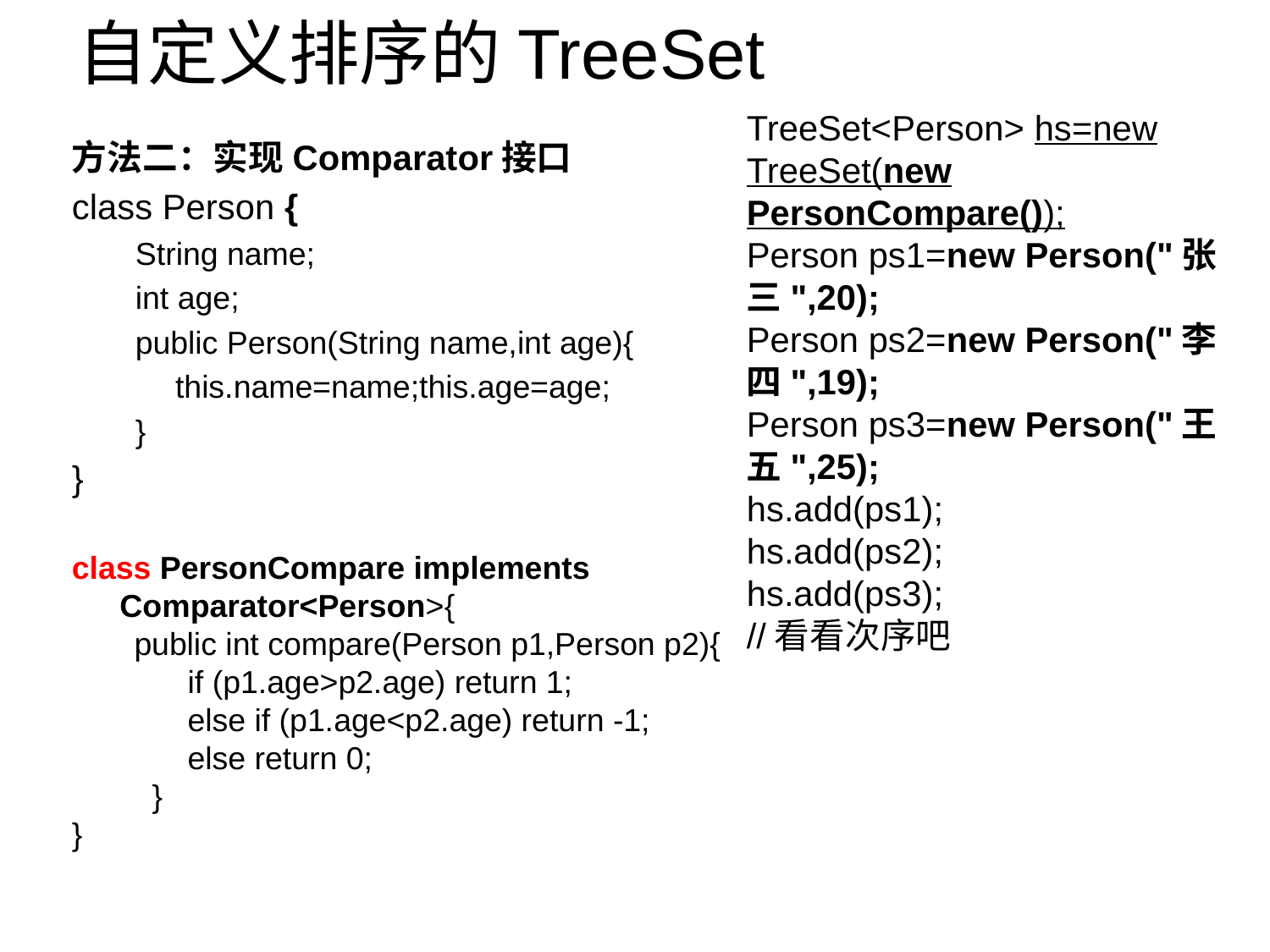

# 自定义排序的TreeSet
TreeSet<Person> hs=new TreeSet(new PersonCompare());
Person ps1=new Person("张三",20);
Person ps2=new Person("李四",19);
Person ps3=new Person("王五",25);
hs.add(ps1);
hs.add(ps2);
hs.add(ps3);
//看看次序吧
方法二：实现Comparator接口
class Person {
String name;
int age;
public Person(String name,int age){
	this.name=name;this.age=age;
}
}

class PersonCompare implements Comparator<Person>{
       public int compare(Person p1,Person p2){
             if (p1.age>p2.age) return 1;
             else if (p1.age<p2.age) return -1;
             else return 0;
         }
}